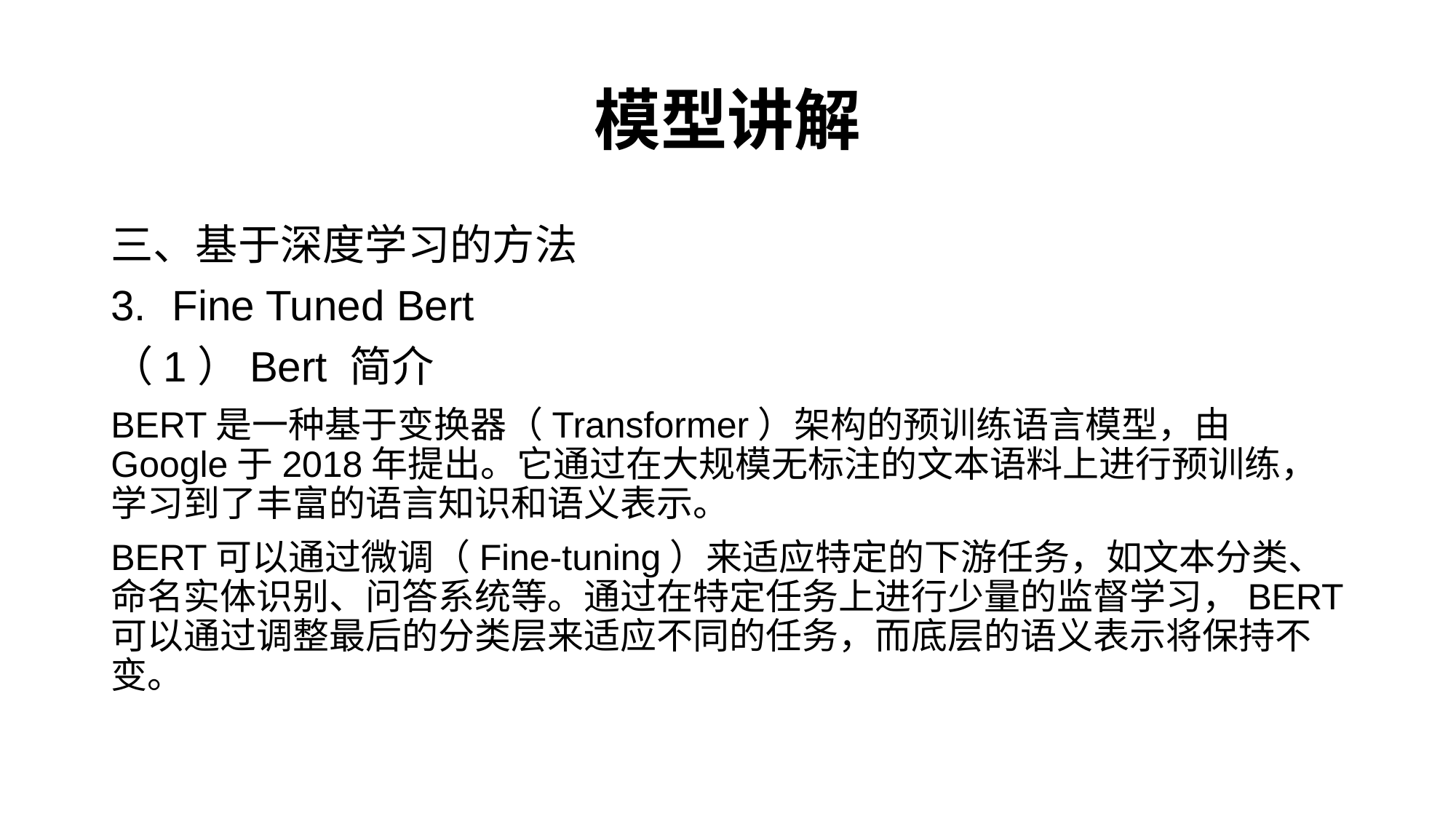

# 模型讲解
三、基于深度学习的方法
Fine Tuned Bert
（1）Bert 简介
BERT是一种基于变换器（Transformer）架构的预训练语言模型，由Google于2018年提出。它通过在大规模无标注的文本语料上进行预训练，学习到了丰富的语言知识和语义表示。
BERT可以通过微调（Fine-tuning）来适应特定的下游任务，如文本分类、命名实体识别、问答系统等。通过在特定任务上进行少量的监督学习，BERT可以通过调整最后的分类层来适应不同的任务，而底层的语义表示将保持不变。